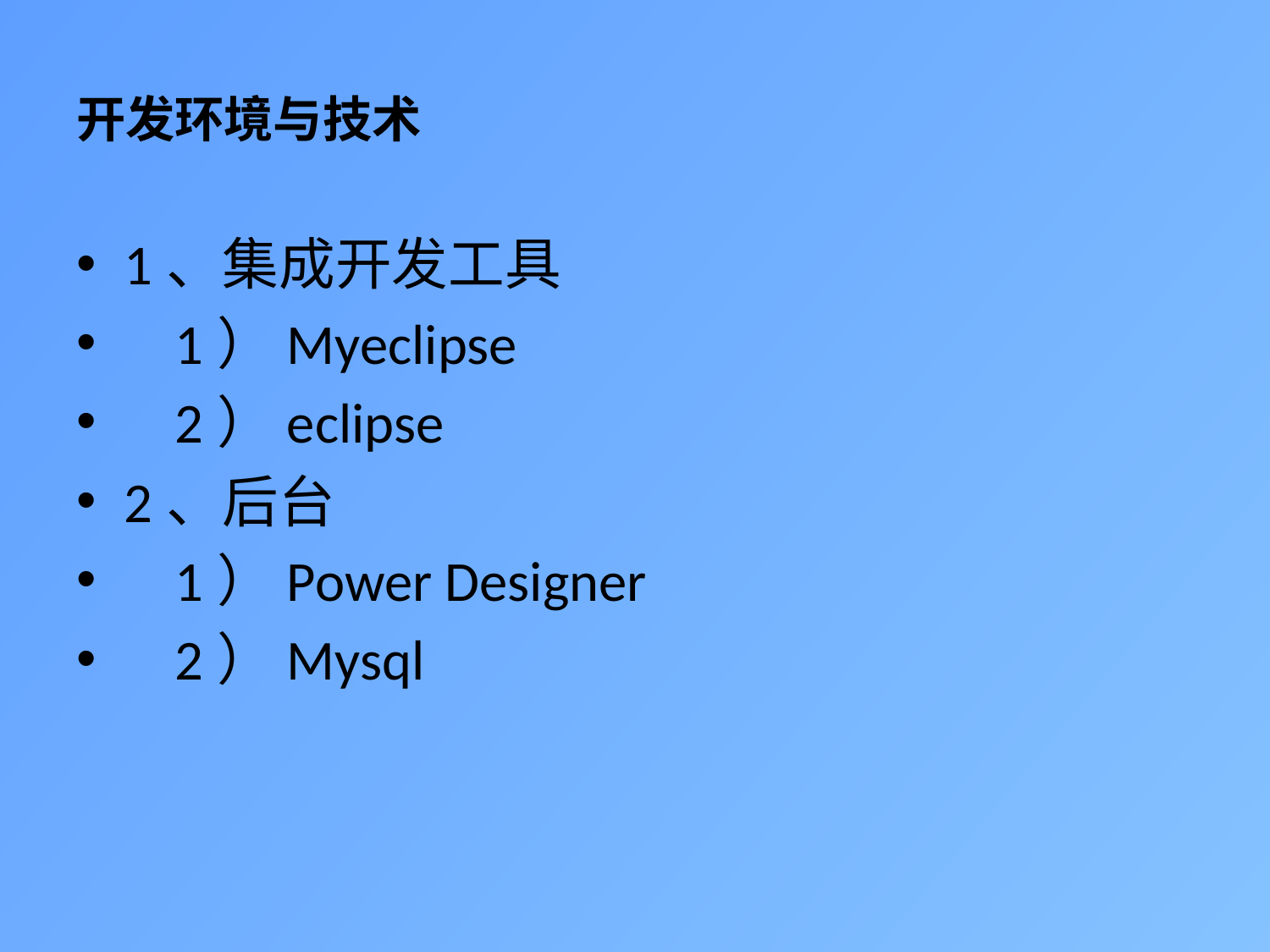

# 开发环境与技术
1、集成开发工具
    1）Myeclipse
    2）eclipse
2、后台
    1）Power Designer
    2）Mysql